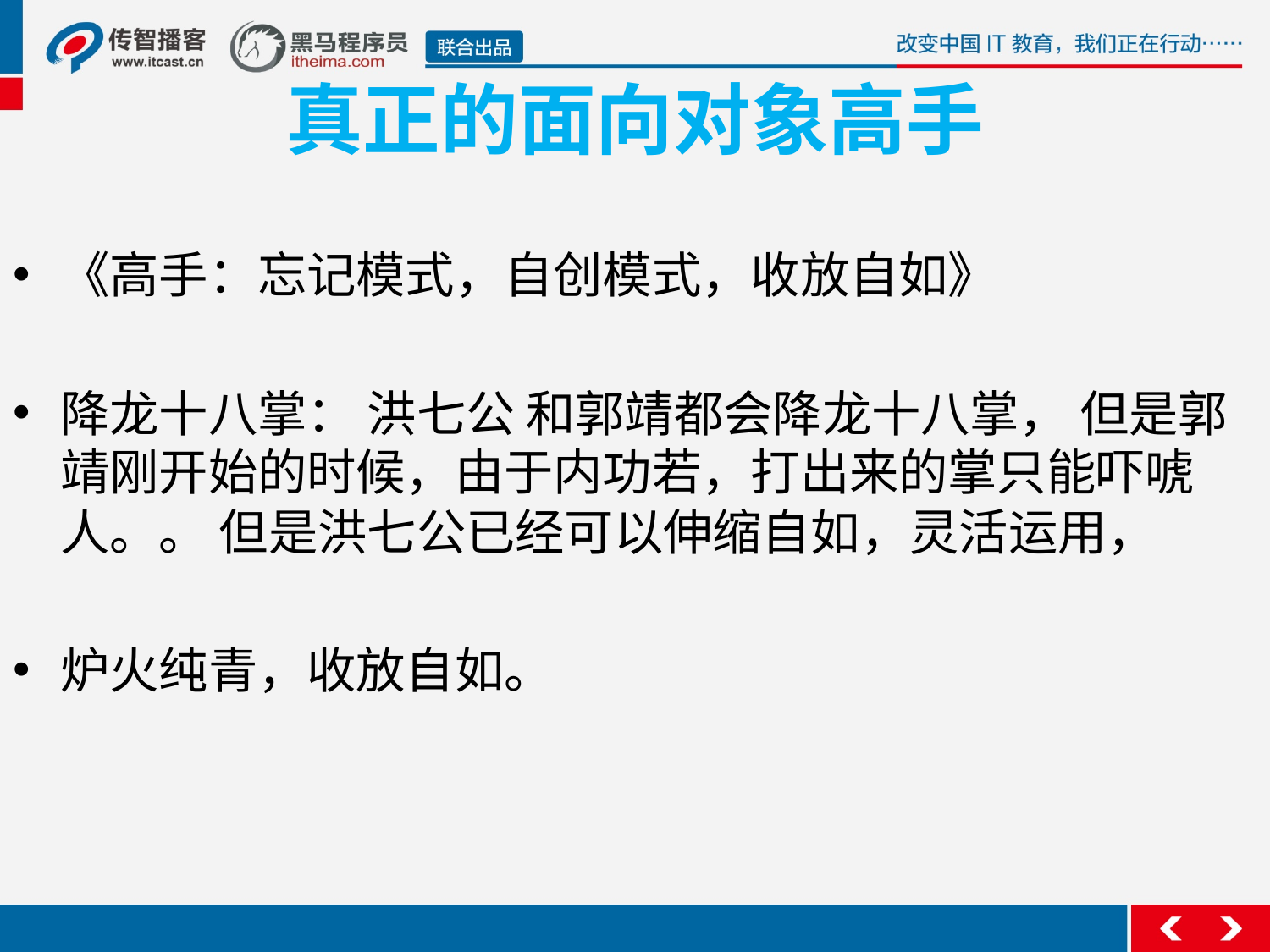

# 真正的面向对象高手

《高手：忘记模式，自创模式，收放自如》

降龙十八掌： 洪七公 和郭靖都会降龙十八掌， 但是郭靖刚开始的时候，由于内功若，打出来的掌只能吓唬人。。 但是洪七公已经可以伸缩自如，灵活运用，

炉火纯青，收放自如。